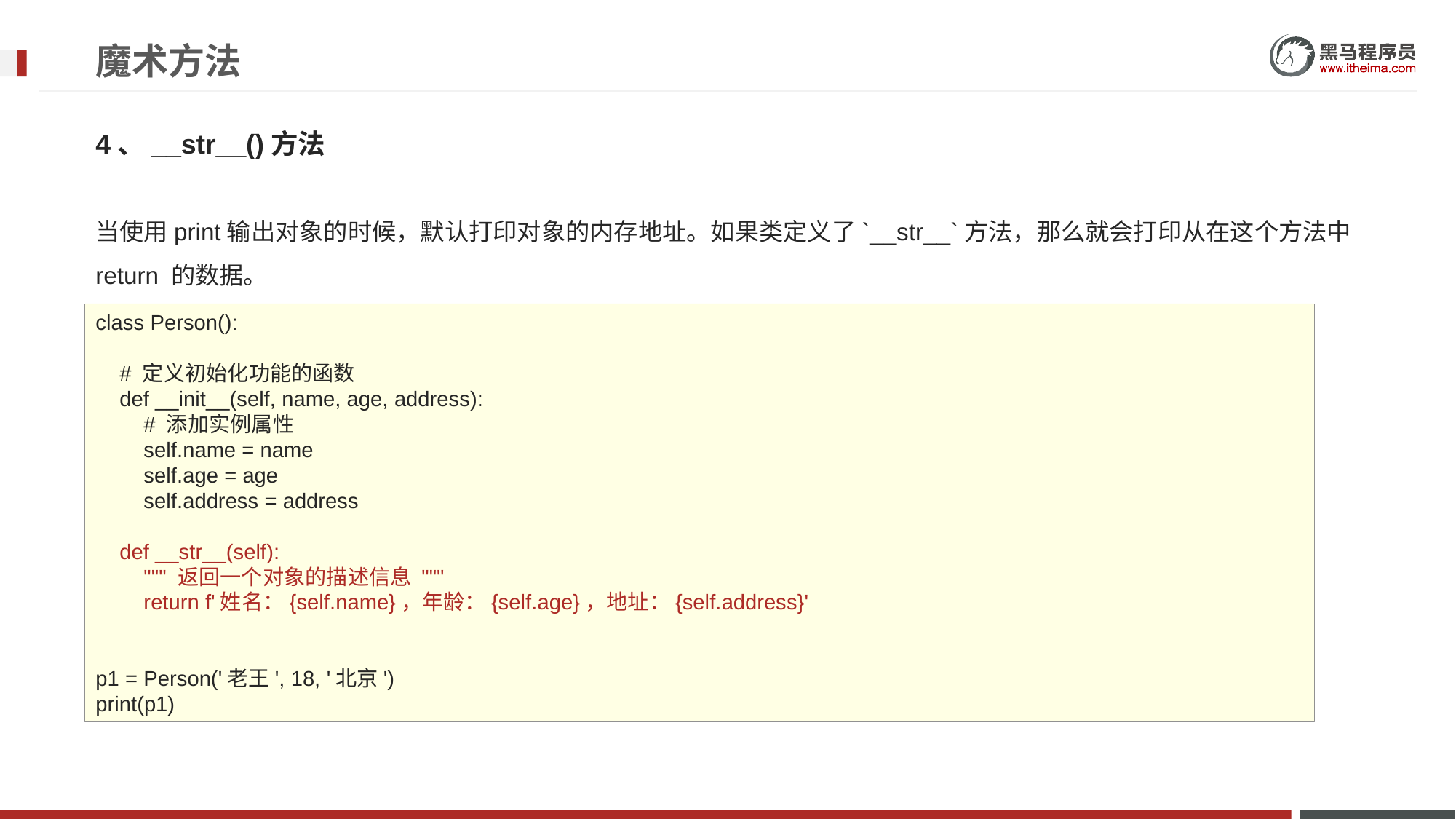

# 魔术方法
4、__str__()方法
当使用print输出对象的时候，默认打印对象的内存地址。如果类定义了`__str__`方法，那么就会打印从在这个方法中 return 的数据。
class Person():

    # 定义初始化功能的函数
    def __init__(self, name, age, address):
        # 添加实例属性
        self.name = name
        self.age = age
        self.address = address

    def __str__(self):
        """ 返回一个对象的描述信息 """
        return f'姓名：{self.name}，年龄：{self.age}，地址：{self.address}'

p1 = Person('老王', 18, '北京')
print(p1)